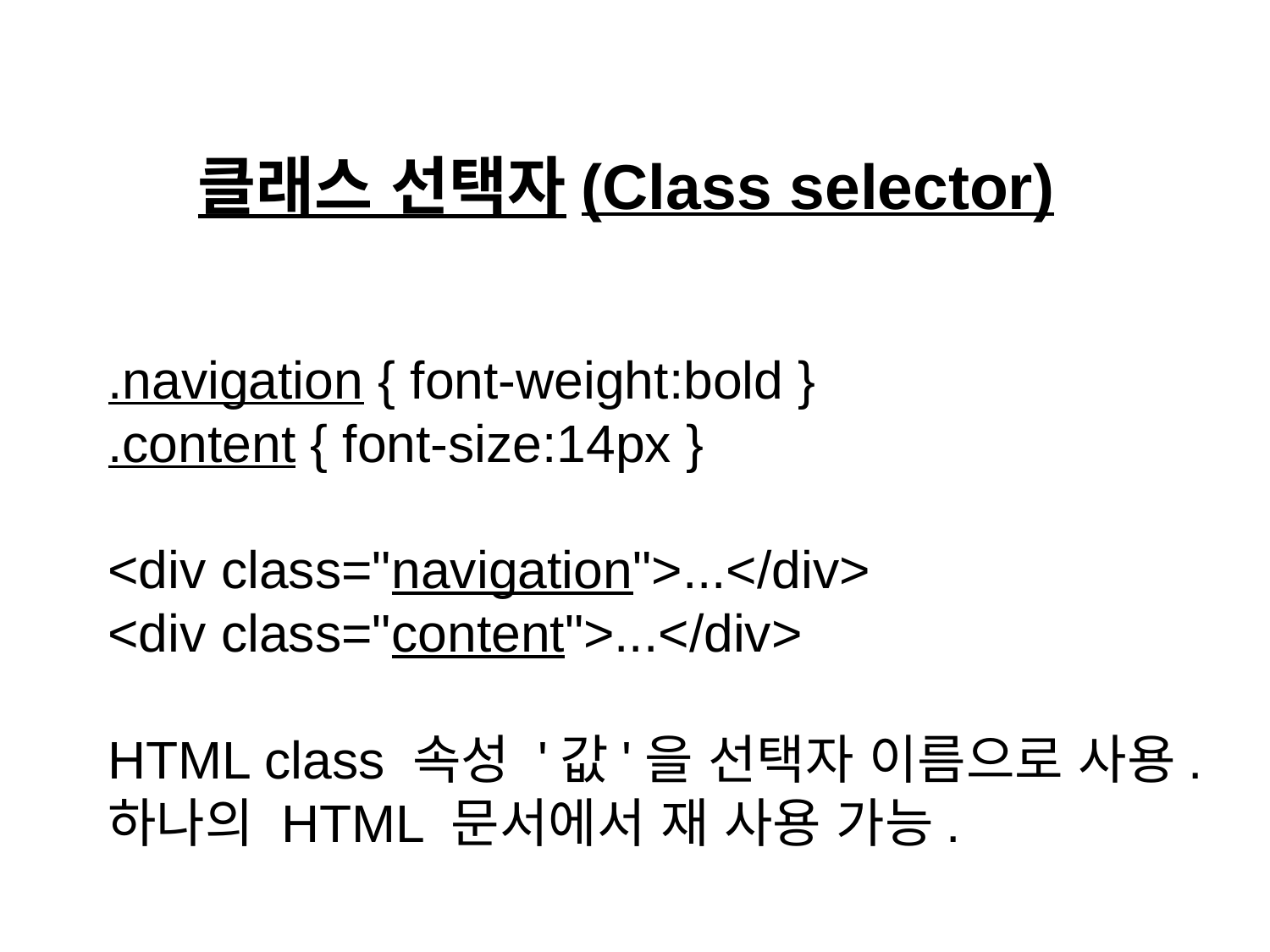

# 클래스 선택자(Class selector)
.navigation { font-weight:bold }
.content { font-size:14px }

<div class="navigation">...</div>
<div class="content">...</div>

HTML class 속성 '값'을 선택자 이름으로 사용.
하나의 HTML 문서에서 재 사용 가능.